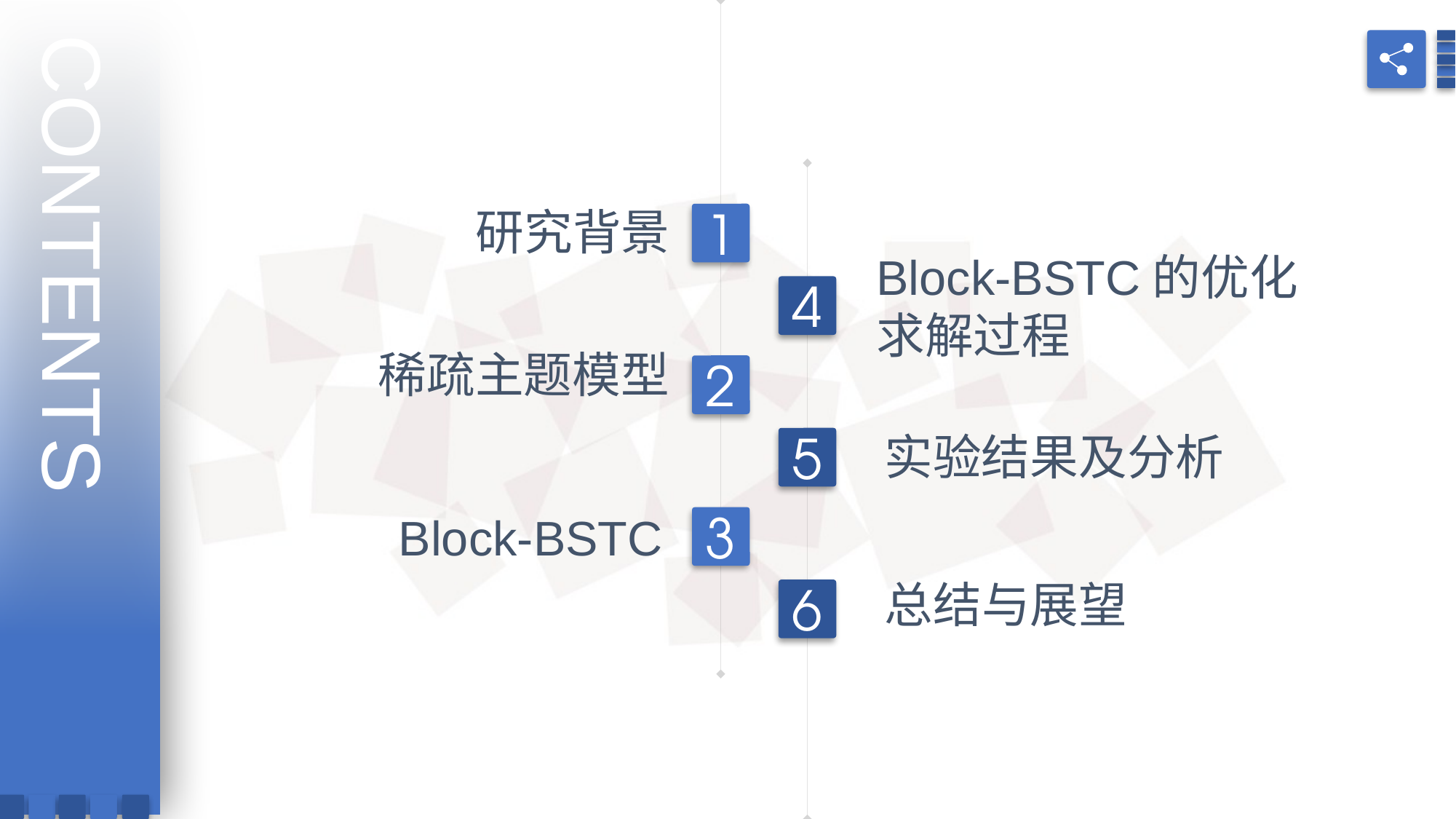

CONTENTS

研究背景
1
Block-BSTC的优化
求解过程
4

稀疏主题模型
2
实验结果及分析
5
Block-BSTC
3
总结与展望
6